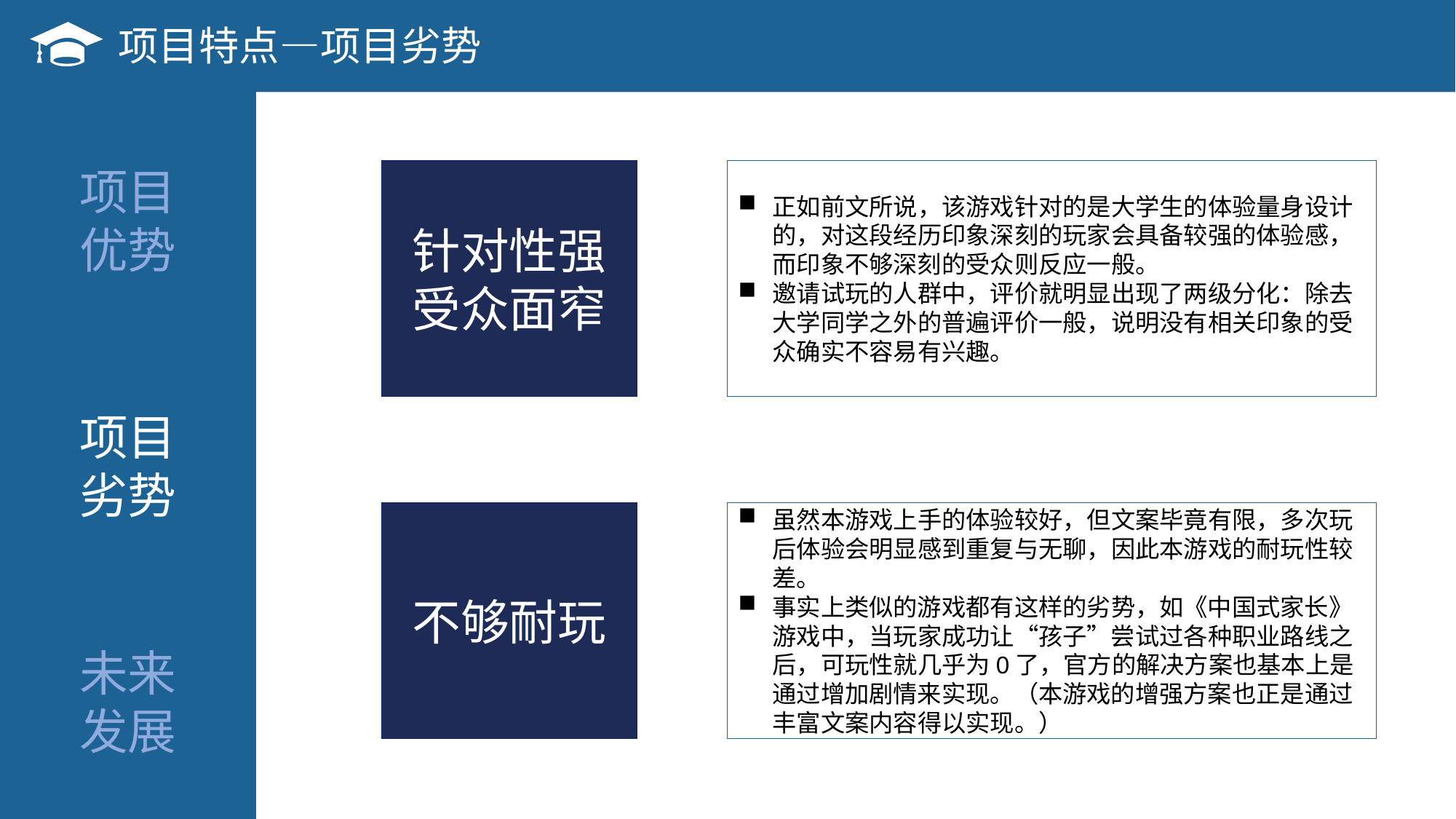

项目特点—项目劣势

项目
优势
针对性强
受众面窄
正如前文所说，该游戏针对的是大学生的体验量身设计的，对这段经历印象深刻的玩家会具备较强的体验感，而印象不够深刻的受众则反应一般。
邀请试玩的人群中，评价就明显出现了两级分化：除去大学同学之外的普遍评价一般，说明没有相关印象的受众确实不容易有兴趣。
项目
劣势
不够耐玩
虽然本游戏上手的体验较好，但文案毕竟有限，多次玩后体验会明显感到重复与无聊，因此本游戏的耐玩性较差。
事实上类似的游戏都有这样的劣势，如《中国式家长》游戏中，当玩家成功让“孩子”尝试过各种职业路线之后，可玩性就几乎为0了，官方的解决方案也基本上是通过增加剧情来实现。（本游戏的增强方案也正是通过丰富文案内容得以实现。）
未来
发展